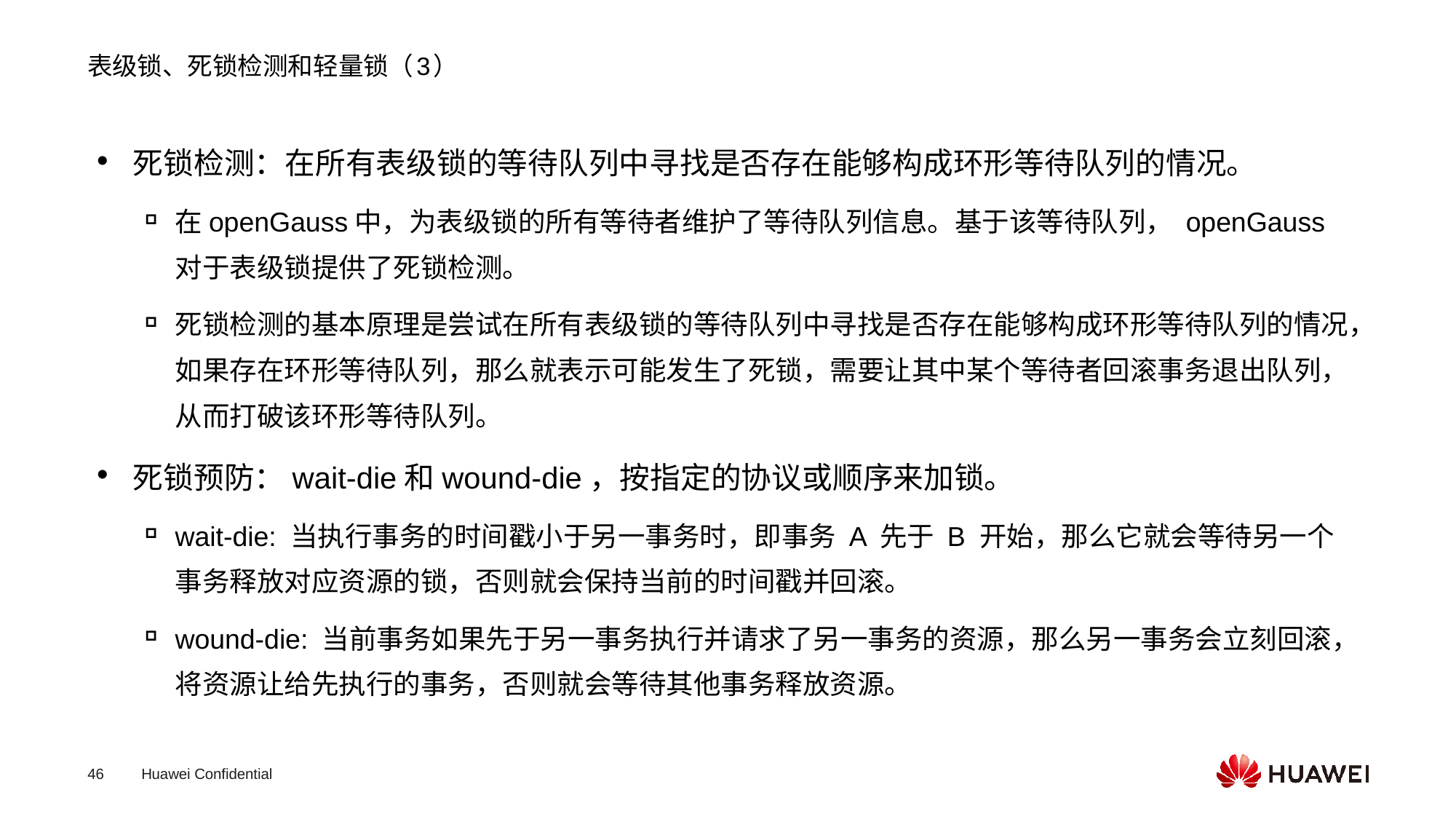

# 表级锁、死锁检测和轻量锁（3）
死锁检测：在所有表级锁的等待队列中寻找是否存在能够构成环形等待队列的情况。
在openGauss中，为表级锁的所有等待者维护了等待队列信息。基于该等待队列， openGauss对于表级锁提供了死锁检测。
死锁检测的基本原理是尝试在所有表级锁的等待队列中寻找是否存在能够构成环形等待队列的情况，如果存在环形等待队列，那么就表示可能发生了死锁，需要让其中某个等待者回滚事务退出队列，从而打破该环形等待队列。
死锁预防：wait-die和wound-die，按指定的协议或顺序来加锁。
wait-die: 当执行事务的时间戳小于另一事务时，即事务 A 先于 B 开始，那么它就会等待另一个事务释放对应资源的锁，否则就会保持当前的时间戳并回滚。
wound-die: 当前事务如果先于另一事务执行并请求了另一事务的资源，那么另一事务会立刻回滚，将资源让给先执行的事务，否则就会等待其他事务释放资源。